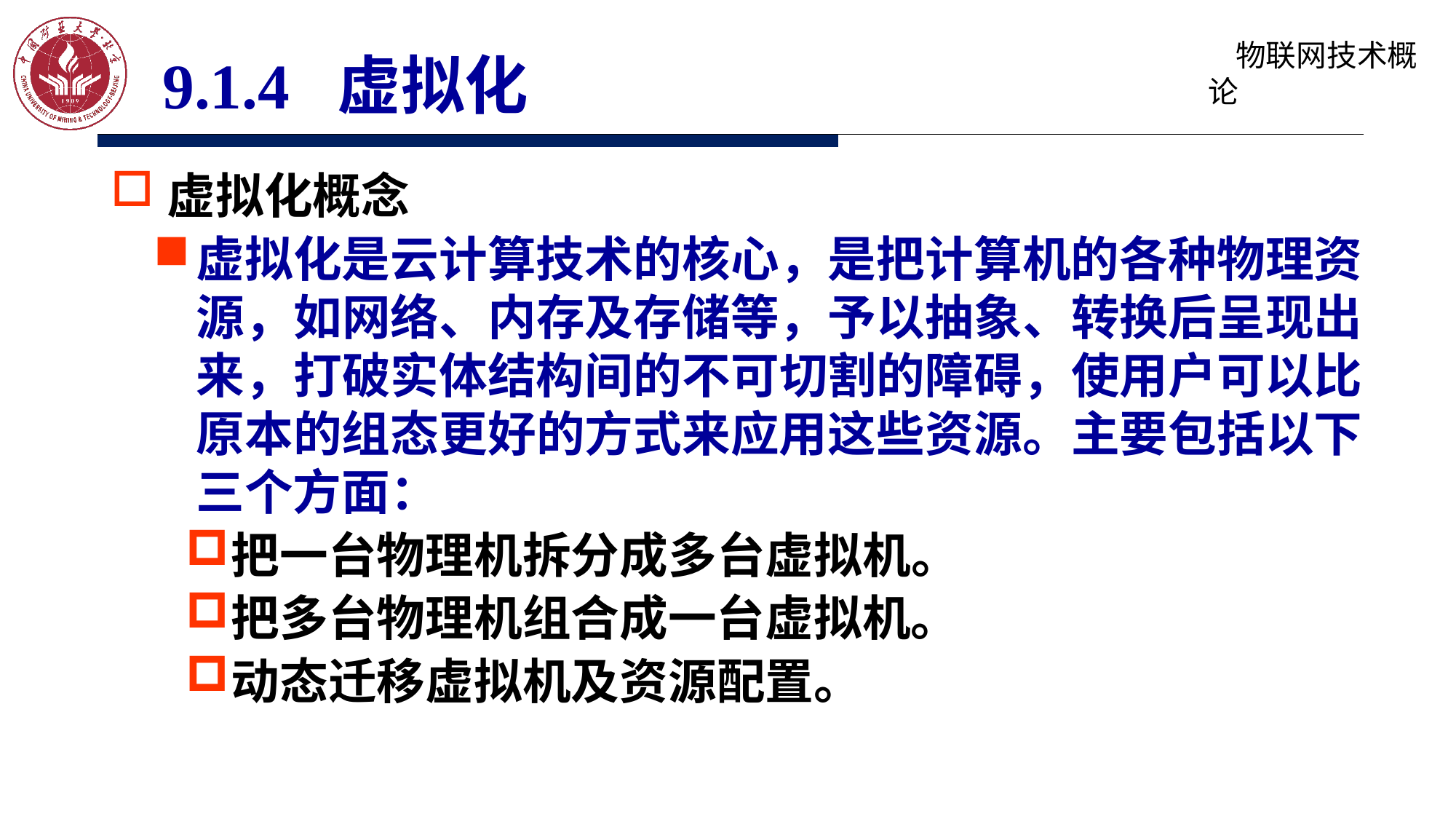

9.1.4  虚拟化
虚拟化概念
虚拟化是云计算技术的核心，是把计算机的各种物理资源，如网络、内存及存储等，予以抽象、转换后呈现出来，打破实体结构间的不可切割的障碍，使用户可以比原本的组态更好的方式来应用这些资源。主要包括以下三个方面：
把一台物理机拆分成多台虚拟机。
把多台物理机组合成一台虚拟机。
动态迁移虚拟机及资源配置。